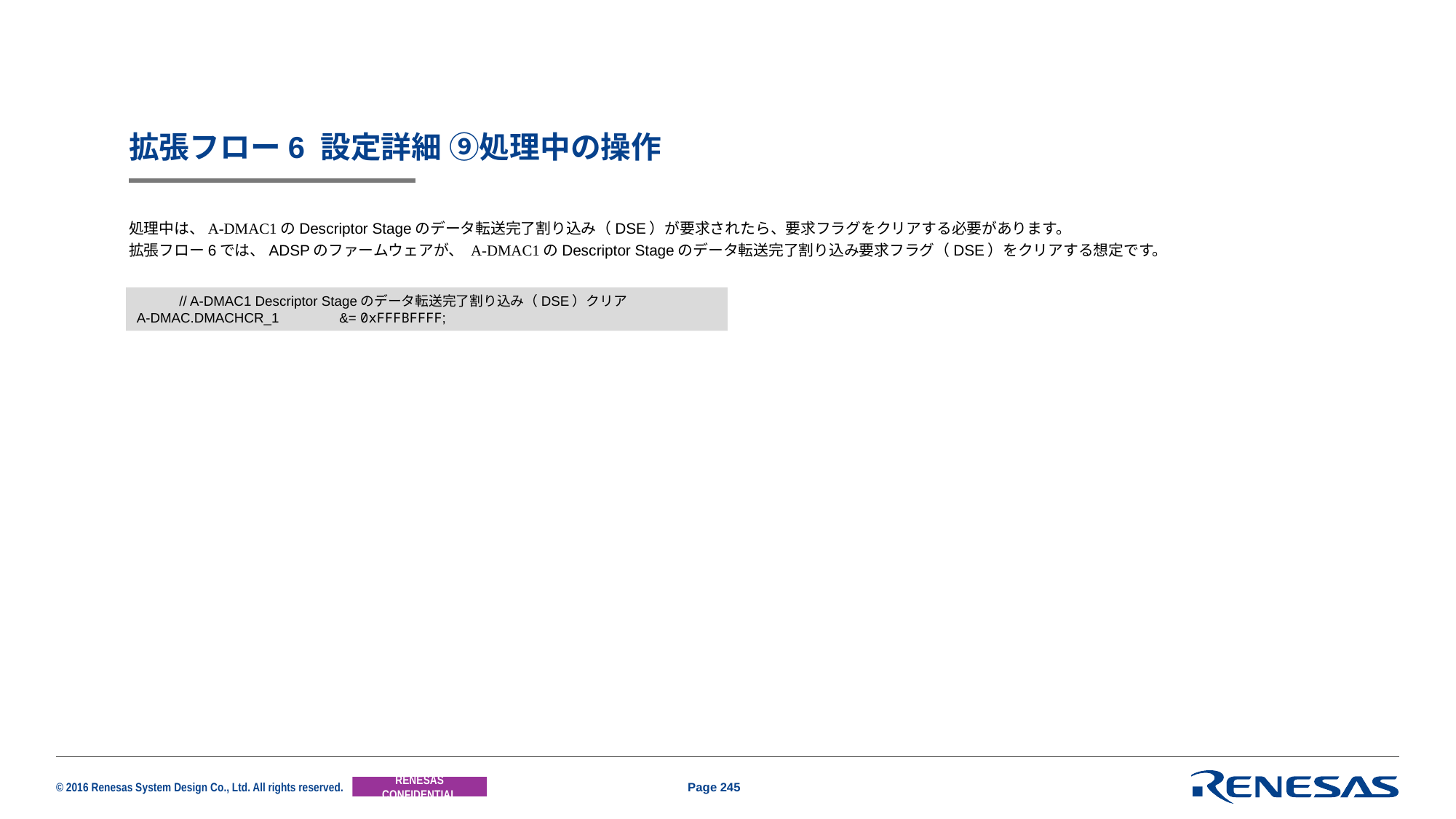

# 拡張フロー6 設定詳細 ⑨処理中の操作
処理中は、A-DMAC1のDescriptor Stageのデータ転送完了割り込み（DSE）が要求されたら、要求フラグをクリアする必要があります。
拡張フロー6では、ADSPのファームウェアが、 A-DMAC1のDescriptor Stageのデータ転送完了割り込み要求フラグ（DSE）をクリアする想定です。
	// A-DMAC1 Descriptor Stageのデータ転送完了割り込み（DSE）クリア
A-DMAC.DMACHCR_1	&= 0xFFFBFFFF;
Page 245